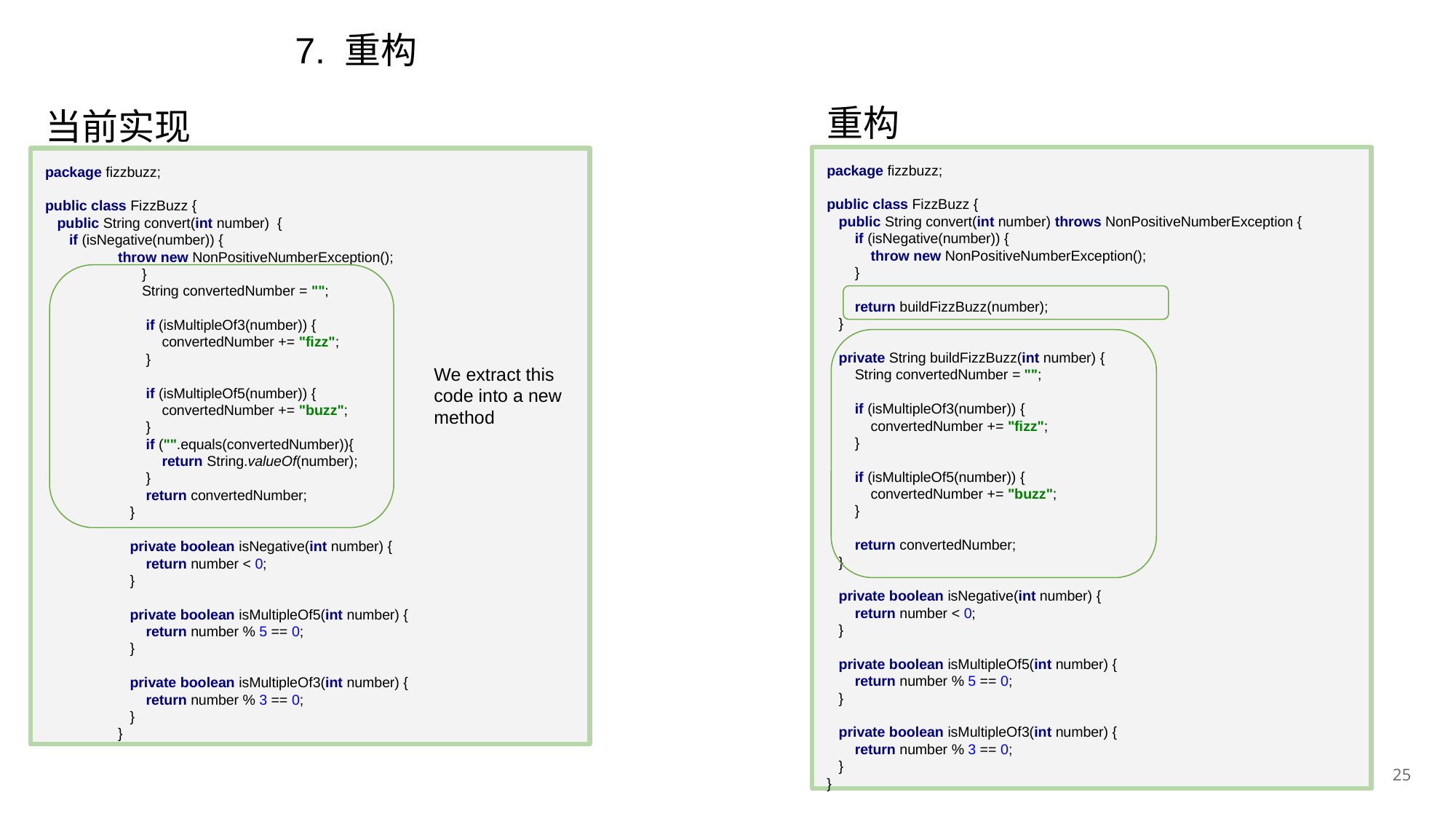

# 7. 重构
重构
package fizzbuzz;

public class FizzBuzz {
   public String convert(int number) throws NonPositiveNumberException {
       if (isNegative(number)) {
           throw new NonPositiveNumberException();
       }

       return buildFizzBuzz(number);
   }

   private String buildFizzBuzz(int number) {
       String convertedNumber = "";

       if (isMultipleOf3(number)) {
           convertedNumber += "fizz";
       }

       if (isMultipleOf5(number)) {
           convertedNumber += "buzz";
       }

       return convertedNumber;
   }

   private boolean isNegative(int number) {
       return number < 0;
   }

   private boolean isMultipleOf5(int number) {
       return number % 5 == 0;
   }

   private boolean isMultipleOf3(int number) {
       return number % 3 == 0;
   }
}

当前实现
package fizzbuzz;

public class FizzBuzz {
   public String convert(int number)  {
      if (isNegative(number)) {
throw new NonPositiveNumberException();
      }
      String convertedNumber = "";

       if (isMultipleOf3(number)) {
           convertedNumber += "fizz";
       }

       if (isMultipleOf5(number)) {
           convertedNumber += "buzz";
       }
       if ("".equals(convertedNumber)){
           return String.valueOf(number);
       }
       return convertedNumber;
   }

   private boolean isNegative(int number) {
       return number < 0;
   }

   private boolean isMultipleOf5(int number) {
       return number % 5 == 0;
   }

   private boolean isMultipleOf3(int number) {
       return number % 3 == 0;
   }
}

We extract this code into a new method
25